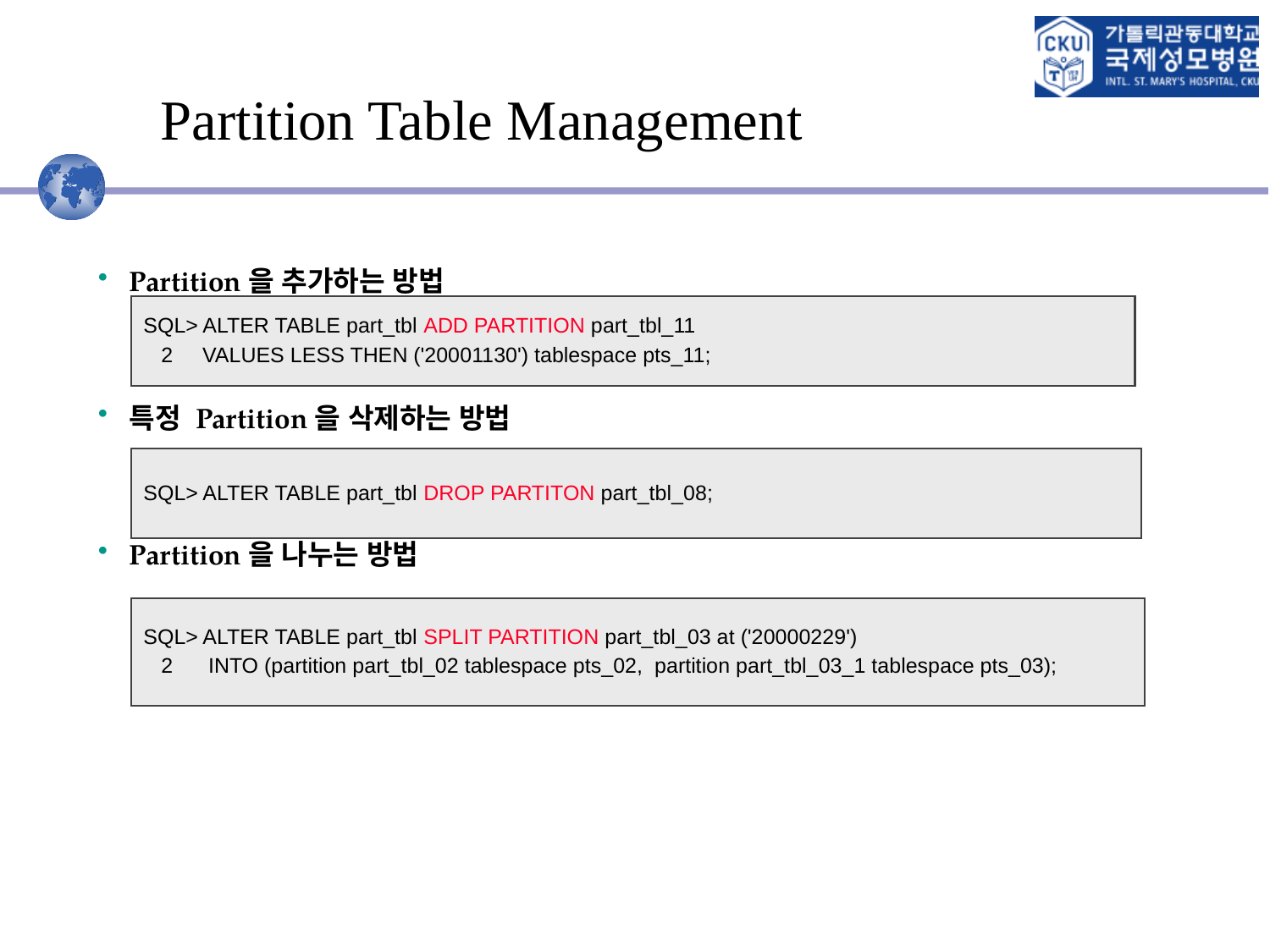

# Partition Table Management

Partition을 추가하는 방법

특정 Partition을 삭제하는 방법

Partition을 나누는 방법

SQL> ALTER TABLE part_tbl ADD PARTITION part_tbl_11
   2     VALUES LESS THEN ('20001130') tablespace pts_11;
SQL> ALTER TABLE part_tbl DROP PARTITON part_tbl_08;
SQL> ALTER TABLE part_tbl SPLIT PARTITION part_tbl_03 at ('20000229')
   2      INTO (partition part_tbl_02 tablespace pts_02,  partition part_tbl_03_1 tablespace pts_03);